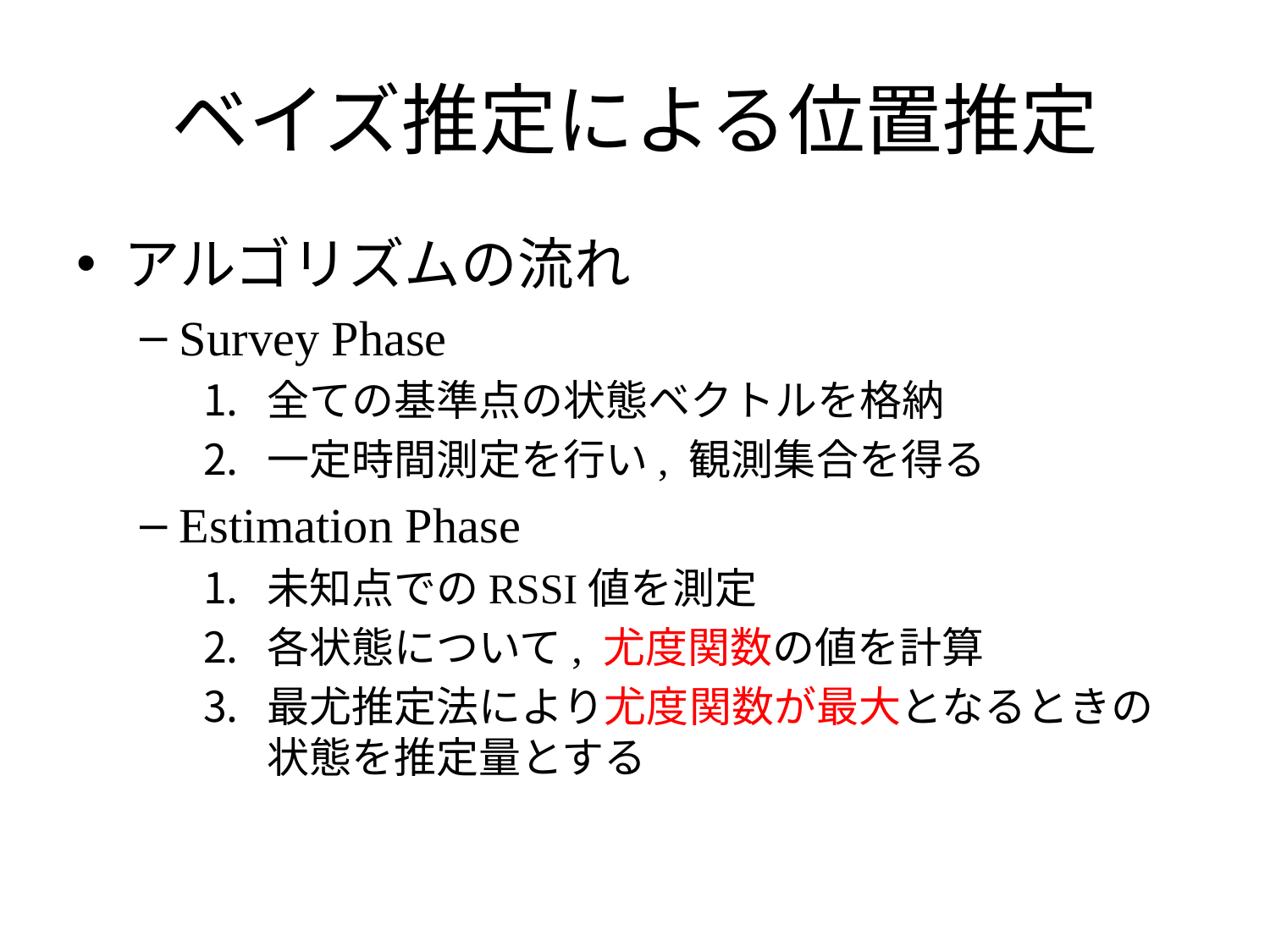

# ベイズ推定による位置推定
アルゴリズムの流れ
Survey Phase
全ての基準点の状態ベクトルを格納
一定時間測定を行い, 観測集合を得る
Estimation Phase
未知点でのRSSI値を測定
各状態について, 尤度関数の値を計算
最尤推定法により尤度関数が最大となるときの状態を推定量とする